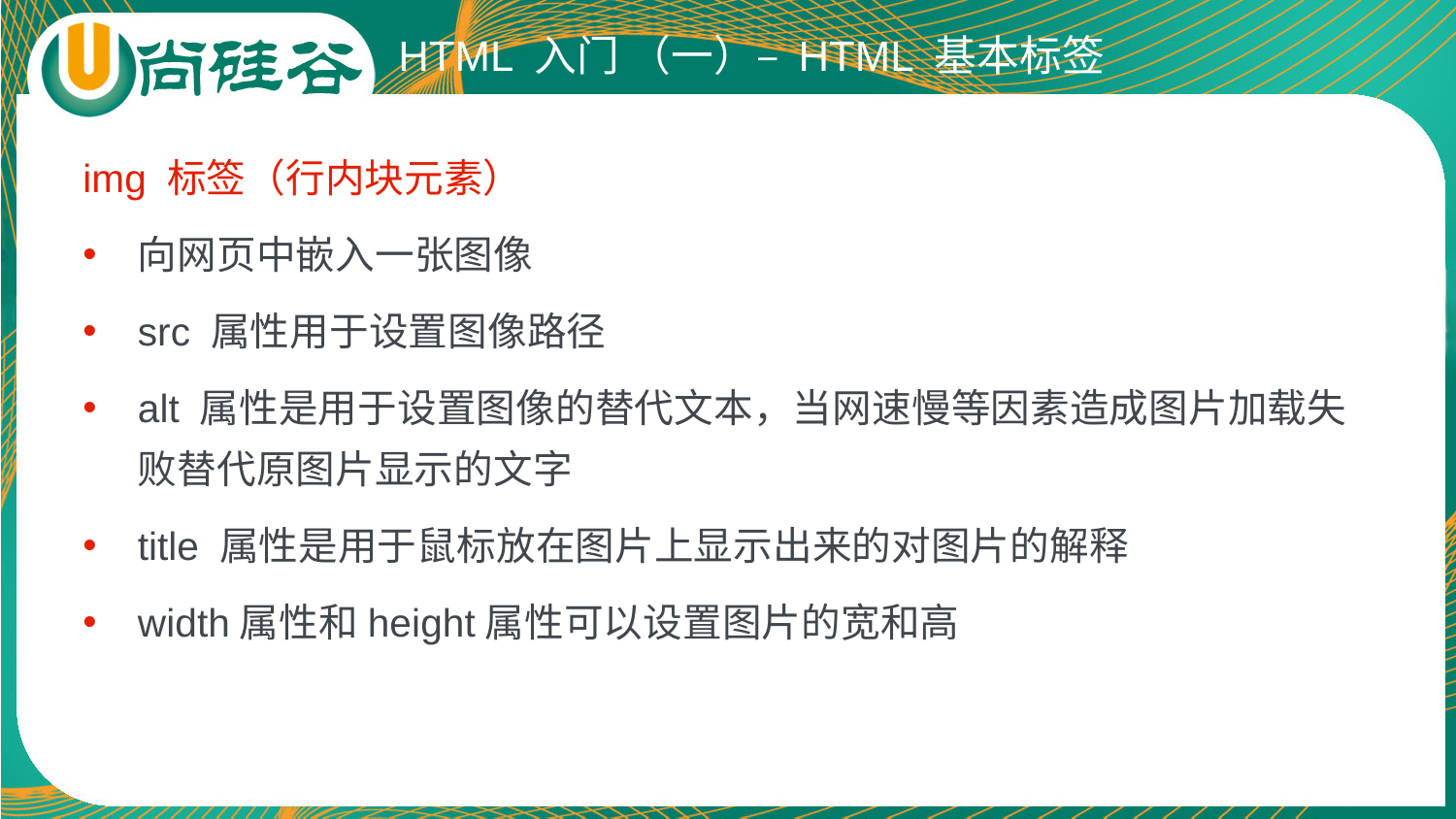

# HTML 入门 （一）– HTML 基本标签
img 标签（行内块元素）
向网页中嵌入一张图像
src 属性用于设置图像路径
alt 属性是用于设置图像的替代文本，当网速慢等因素造成图片加载失败替代原图片显示的文字
title 属性是用于鼠标放在图片上显示出来的对图片的解释
width属性和height属性可以设置图片的宽和高